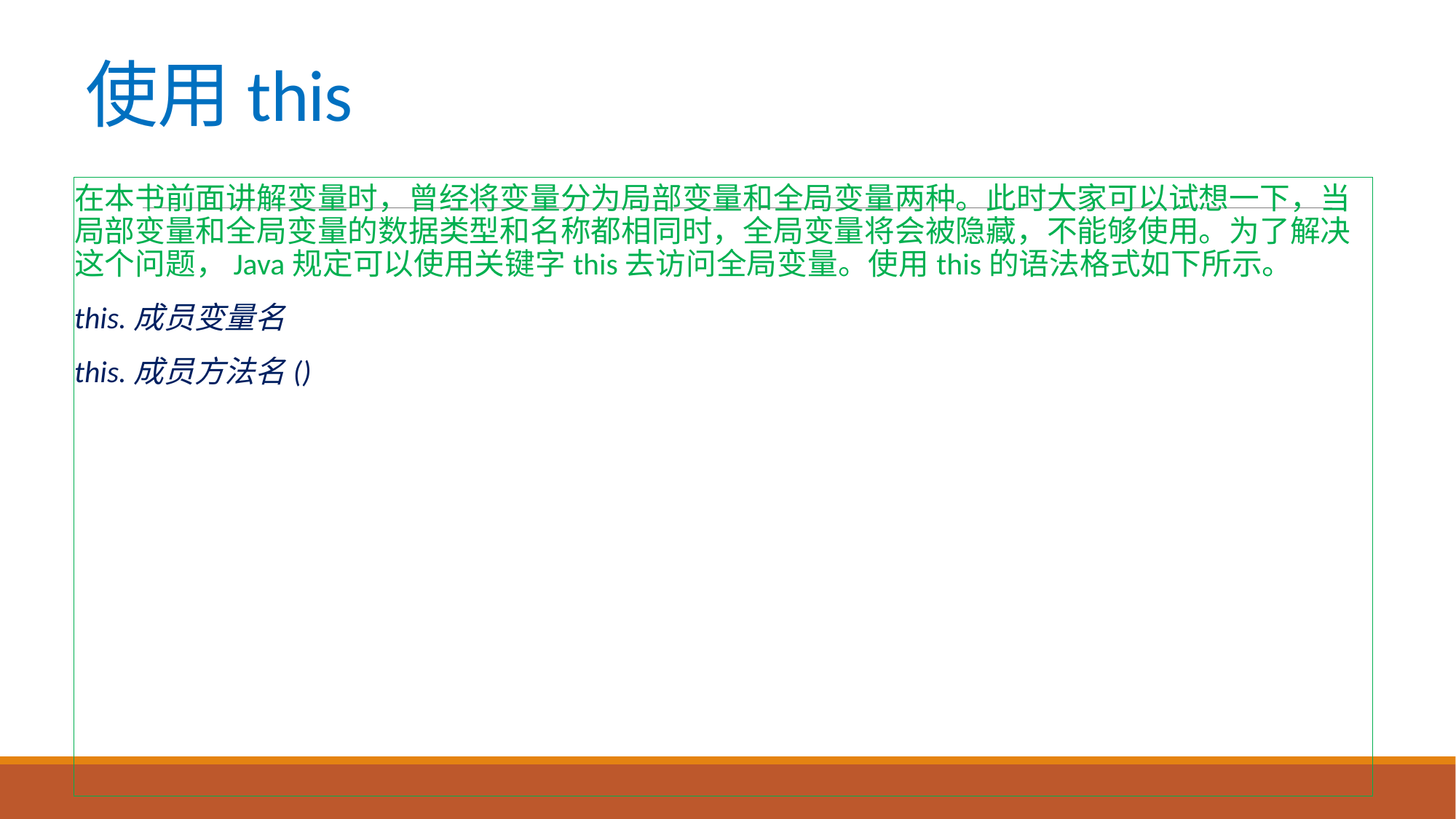

# 使用this
在本书前面讲解变量时，曾经将变量分为局部变量和全局变量两种。此时大家可以试想一下，当局部变量和全局变量的数据类型和名称都相同时，全局变量将会被隐藏，不能够使用。为了解决这个问题，Java规定可以使用关键字this去访问全局变量。使用this的语法格式如下所示。
this.成员变量名
this.成员方法名()